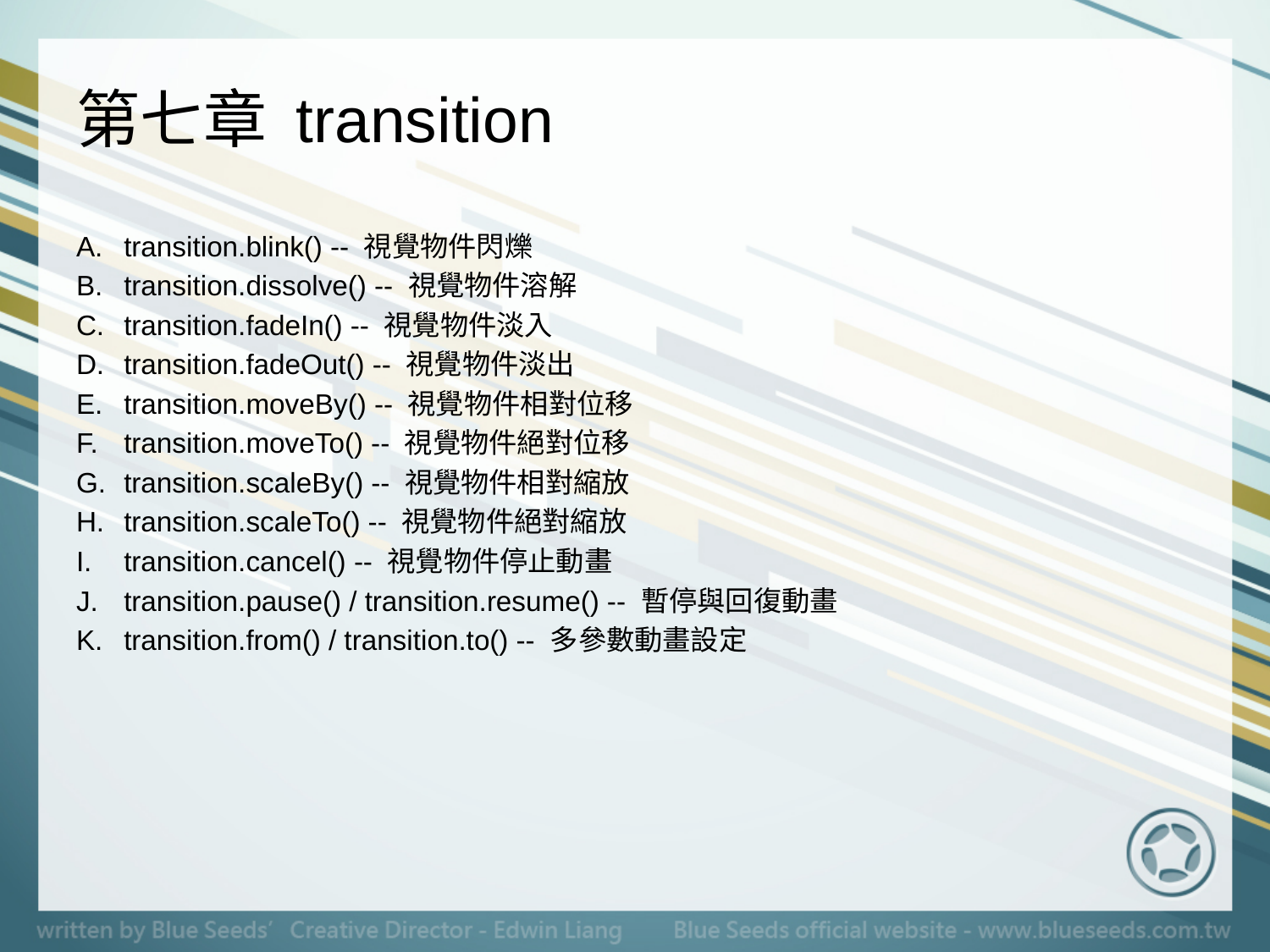

# 第七章 transition
transition.blink() -- 視覺物件閃爍
transition.dissolve() -- 視覺物件溶解
transition.fadeIn() -- 視覺物件淡入
transition.fadeOut() -- 視覺物件淡出
transition.moveBy() -- 視覺物件相對位移
transition.moveTo() -- 視覺物件絕對位移
transition.scaleBy() -- 視覺物件相對縮放
transition.scaleTo() -- 視覺物件絕對縮放
transition.cancel() -- 視覺物件停止動畫
transition.pause() / transition.resume() -- 暫停與回復動畫
transition.from() / transition.to() -- 多參數動畫設定